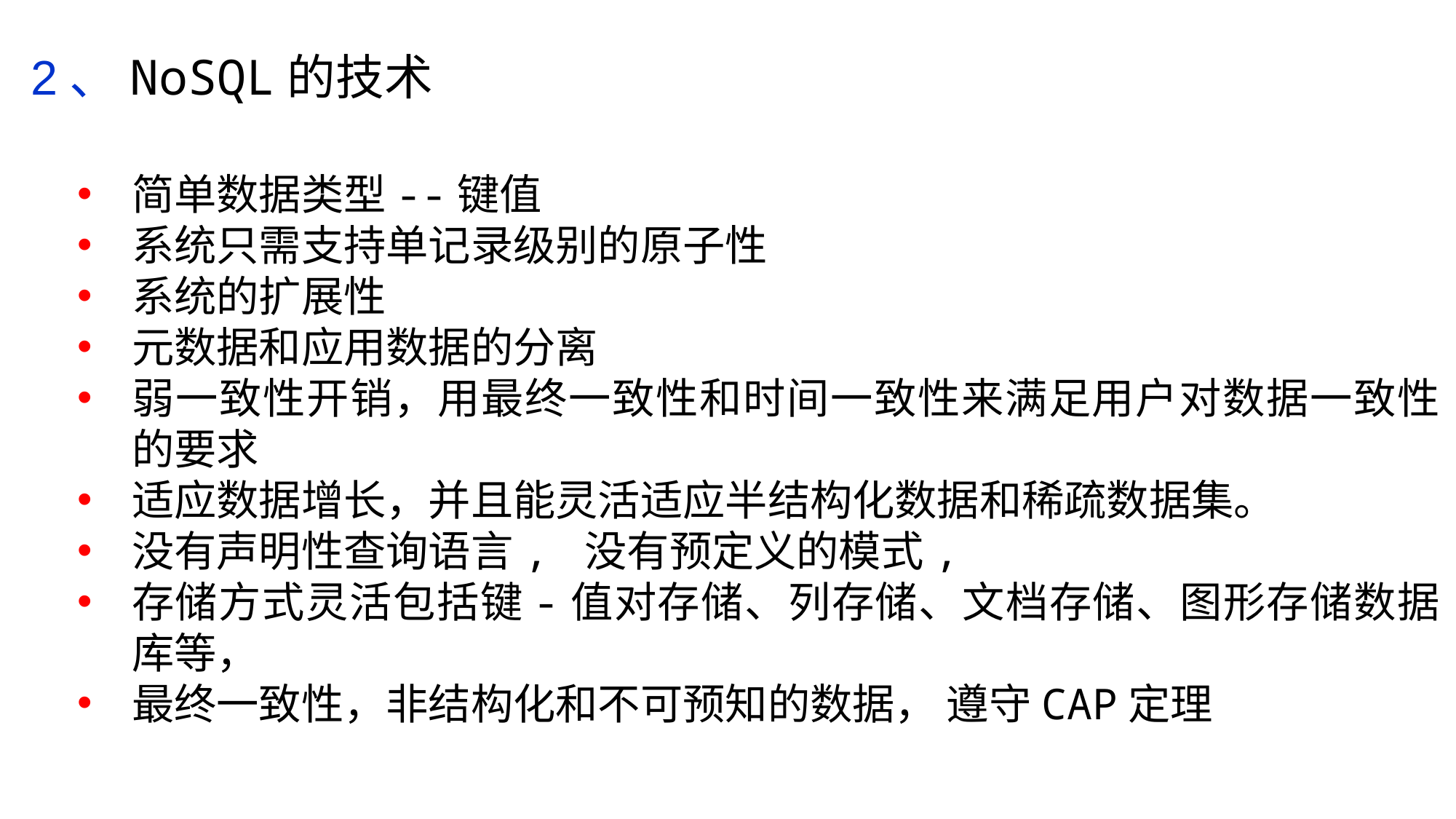

2、NoSQL的技术
简单数据类型--键值
系统只需支持单记录级别的原子性
系统的扩展性
元数据和应用数据的分离
弱一致性开销，用最终一致性和时间一致性来满足用户对数据一致性的要求
适应数据增长，并且能灵活适应半结构化数据和稀疏数据集。
没有声明性查询语言, 没有预定义的模式,
存储方式灵活包括键-值对存储、列存储、文档存储、图形存储数据库等，
最终一致性，非结构化和不可预知的数据， 遵守CAP定理